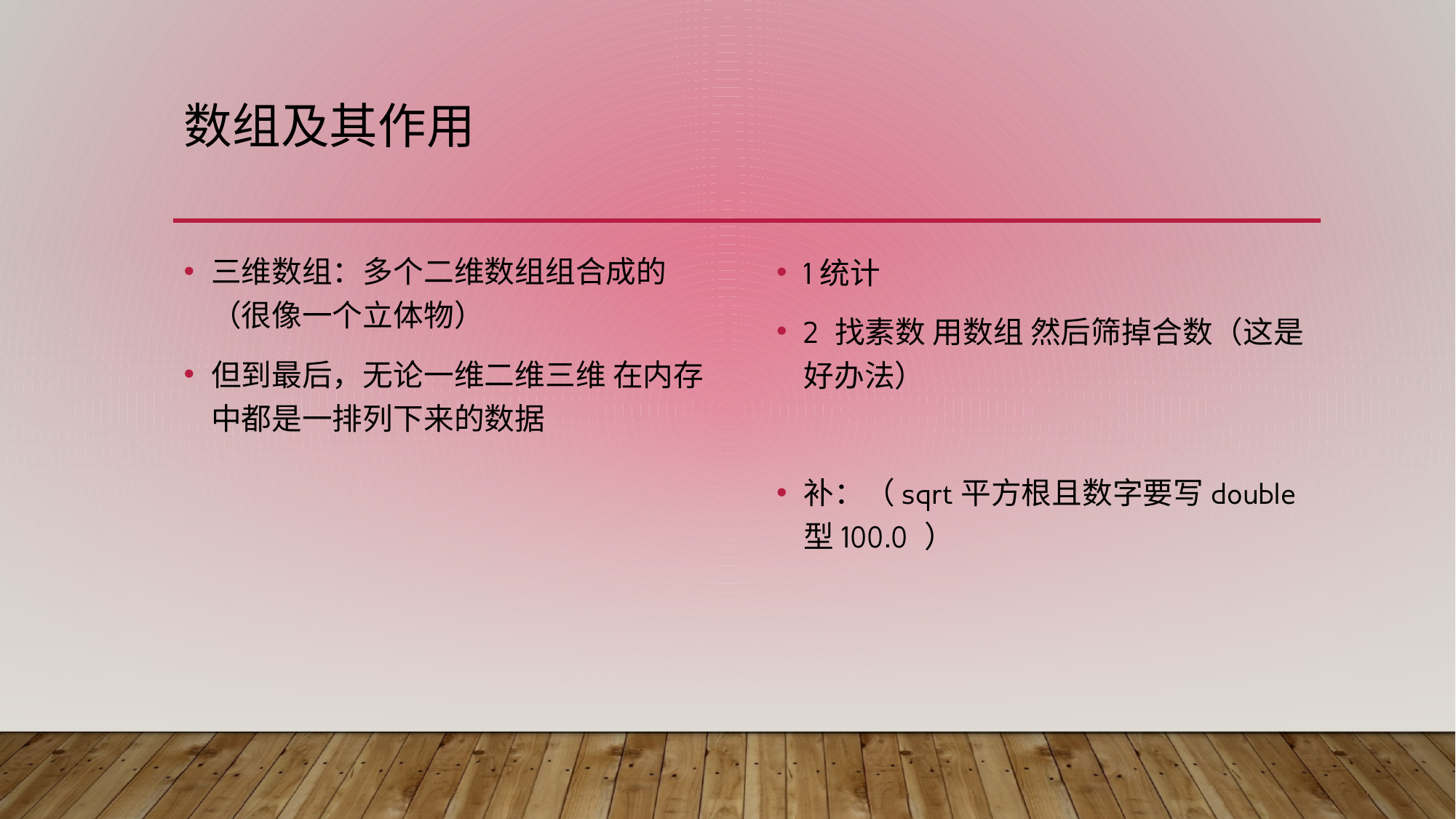

# 数组及其作用
三维数组：多个二维数组组合成的（很像一个立体物）
但到最后，无论一维二维三维 在内存中都是一排列下来的数据

1统计
2 找素数 用数组 然后筛掉合数（这是好办法）

补：（sqrt平方根且数字要写double型100.0 ）